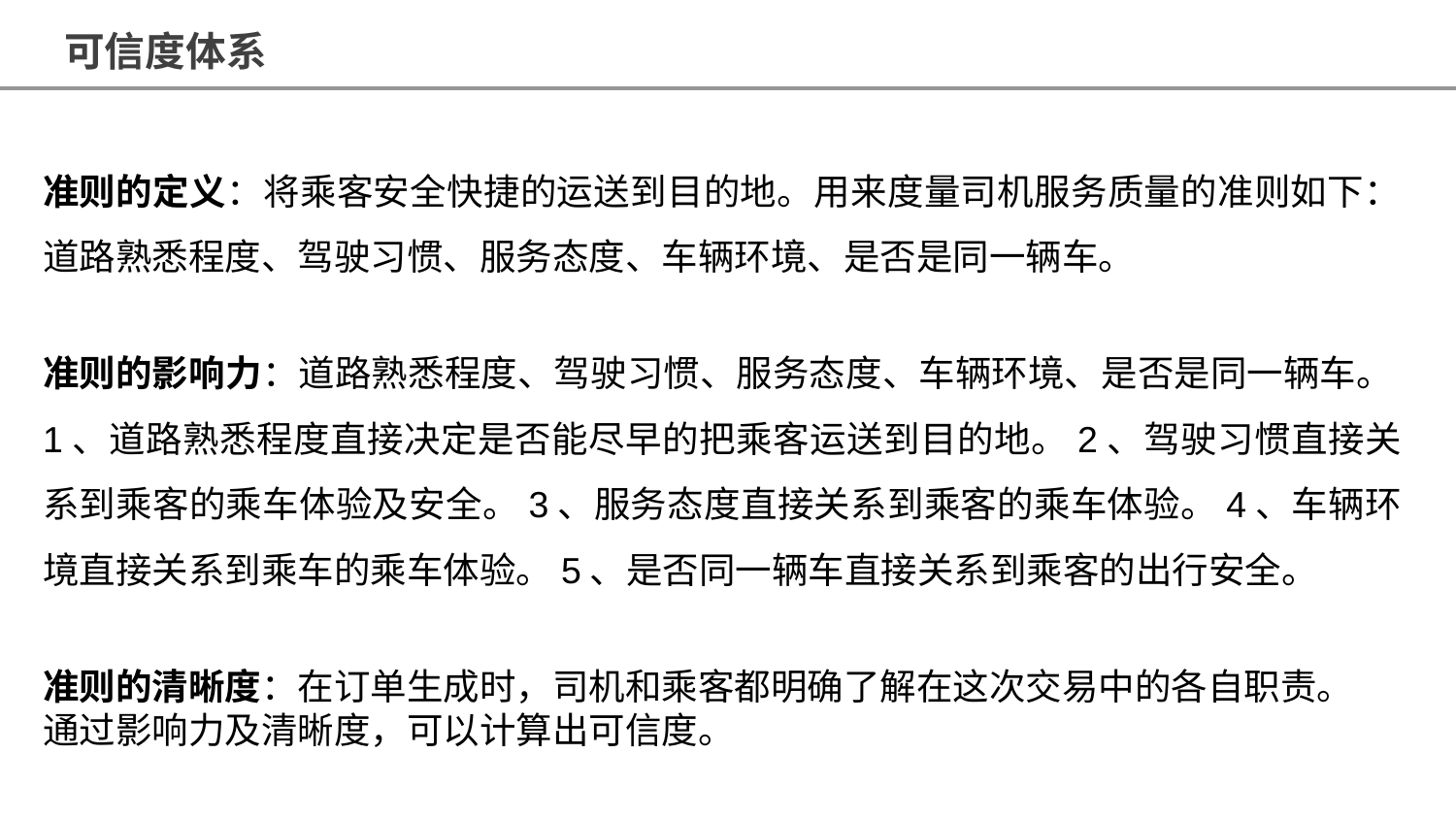

可信度体系
准则的定义：将乘客安全快捷的运送到目的地。用来度量司机服务质量的准则如下：道路熟悉程度、驾驶习惯、服务态度、车辆环境、是否是同一辆车。

准则的影响力：道路熟悉程度、驾驶习惯、服务态度、车辆环境、是否是同一辆车。1、道路熟悉程度直接决定是否能尽早的把乘客运送到目的地。2、驾驶习惯直接关系到乘客的乘车体验及安全。3、服务态度直接关系到乘客的乘车体验。4、车辆环境直接关系到乘车的乘车体验。5、是否同一辆车直接关系到乘客的出行安全。

准则的清晰度：在订单生成时，司机和乘客都明确了解在这次交易中的各自职责。
通过影响力及清晰度，可以计算出可信度。